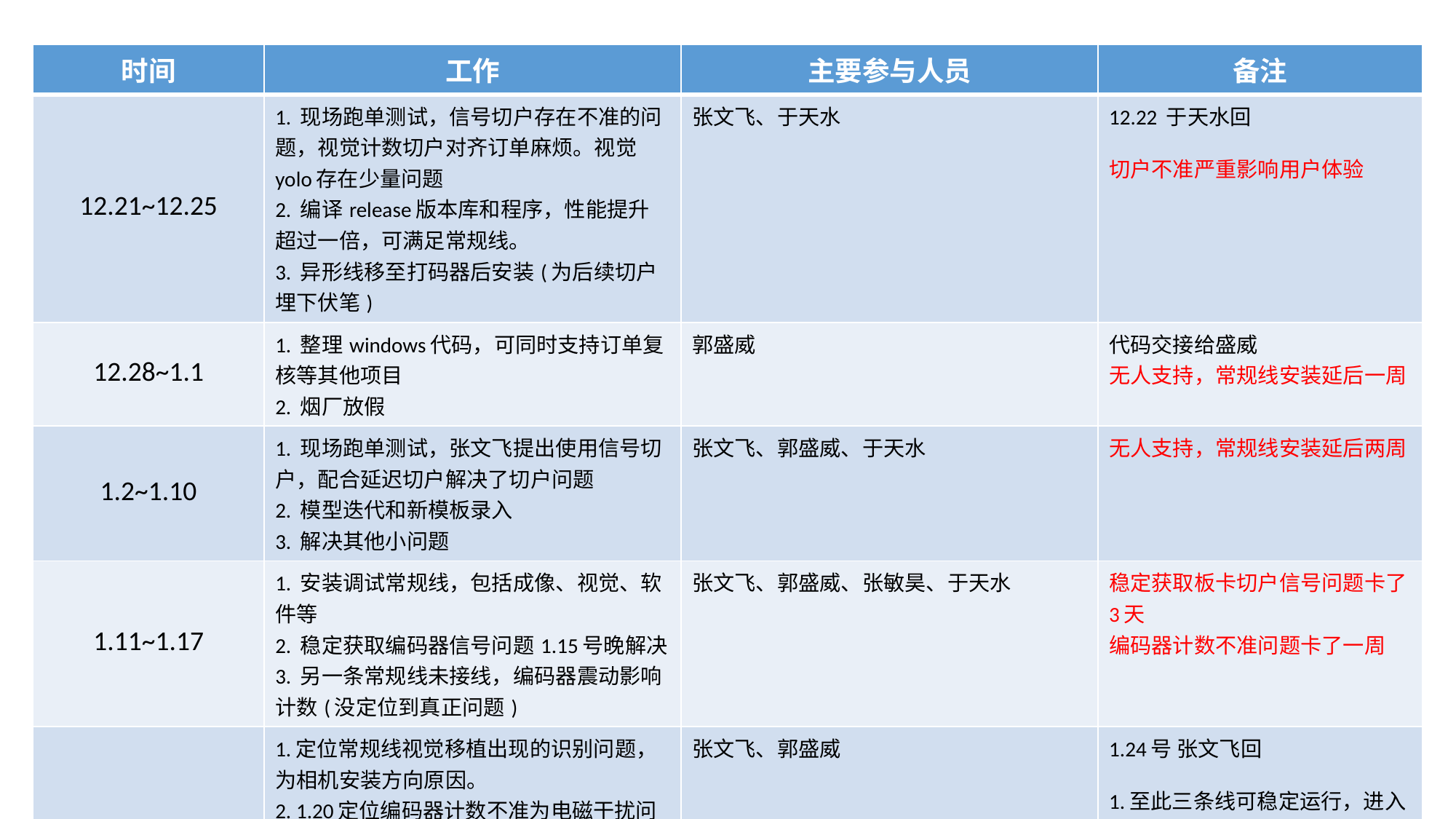

| 时间 | 工作 | 主要参与人员 | 备注 |
| --- | --- | --- | --- |
| 12.21~12.25 | 1. 现场跑单测试，信号切户存在不准的问题，视觉计数切户对齐订单麻烦。视觉yolo存在少量问题 2. 编译release版本库和程序，性能提升超过一倍，可满足常规线。 3. 异形线移至打码器后安装(为后续切户埋下伏笔) | 张文飞、于天水 | 12.22 于天水回 切户不准严重影响用户体验 |
| 12.28~1.1 | 1. 整理windows代码，可同时支持订单复核等其他项目 2. 烟厂放假 | 郭盛威 | 代码交接给盛威 无人支持，常规线安装延后一周 |
| 1.2~1.10 | 1. 现场跑单测试，张文飞提出使用信号切户，配合延迟切户解决了切户问题 2. 模型迭代和新模板录入 3. 解决其他小问题 | 张文飞、郭盛威、于天水 | 无人支持，常规线安装延后两周 |
| 1.11~1.17 | 1. 安装调试常规线，包括成像、视觉、软件等 2. 稳定获取编码器信号问题1.15号晚解决 3. 另一条常规线未接线，编码器震动影响计数(没定位到真正问题) | 张文飞、郭盛威、张敏昊、于天水 | 稳定获取板卡切户信号问题卡了3天 编码器计数不准问题卡了一周 |
| 1.18~1.23 | 1.定位常规线视觉移植出现的识别问题，为相机安装方向原因。 2. 1.20定位编码器计数不准为电磁干扰问题，并1.23最终使用绝缘支架解决该问题 3. 解决视觉测试中的问题和新品导入等辅助工具 4. 三条线整体试生产，并培训工人，视觉方面达成比较稳定的效果 | 张文飞、郭盛威 | 1.24号 张文飞回 1.至此三条线可稳定运行，进入按需迭代阶段。 2.为便于维护视觉代码，相机位置朝向统一安装。 |